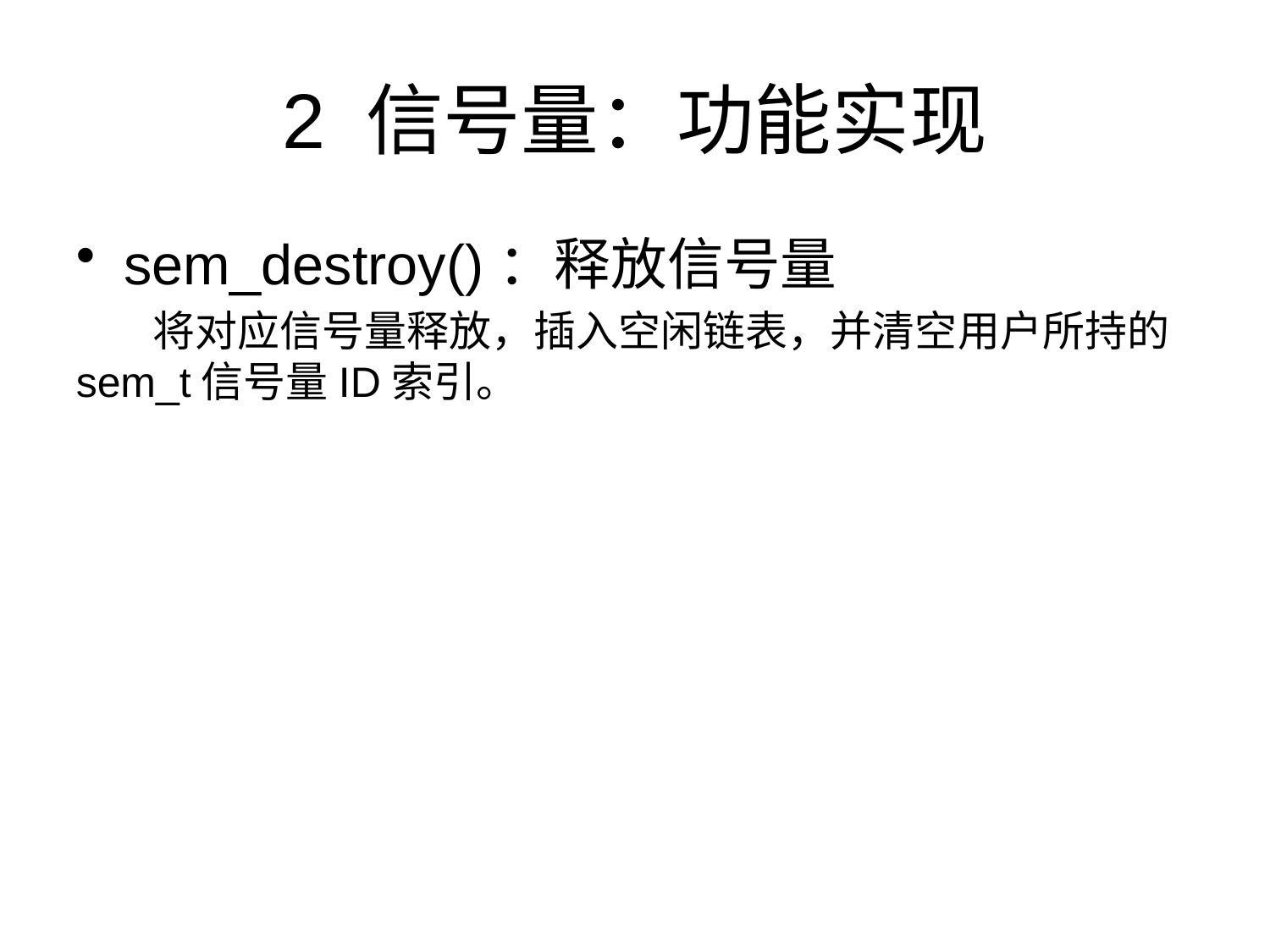

# 2 信号量：功能实现
sem_destroy()：释放信号量
       将对应信号量释放，插入空闲链表，并清空用户所持的sem_t信号量ID索引。